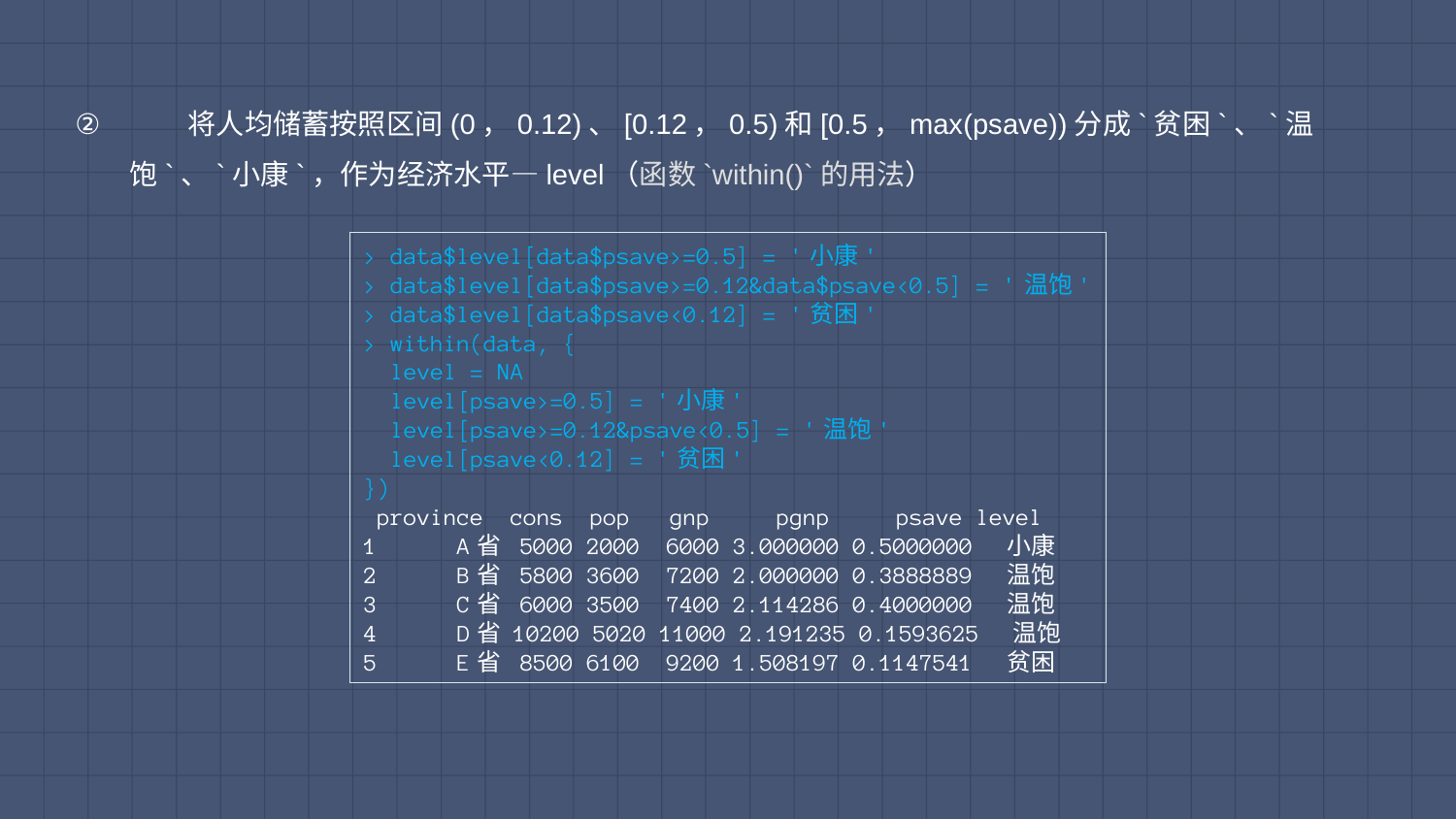

将人均储蓄按照区间(0，0.12)、[0.12，0.5)和[0.5，max(psave))分成`贫困`、`温饱`、`小康`，作为经济水平—level（函数`within()`的用法）
> data$level[data$psave>=0.5] = '小康'
> data$level[data$psave>=0.12&data$psave<0.5] = '温饱'
> data$level[data$psave<0.12] = '贫困'
> within(data, {
  level = NA
  level[psave>=0.5] = '小康'
  level[psave>=0.12&psave<0.5] = '温饱'
  level[psave<0.12] = '贫困'
})
 province  cons  pop   gnp     pgnp     psave level
1      A省  5000 2000  6000 3.000000 0.5000000  小康
2      B省  5800 3600  7200 2.000000 0.3888889  温饱
3      C省  6000 3500  7400 2.114286 0.4000000  温饱
4      D省 10200 5020 11000 2.191235 0.1593625  温饱
5      E省  8500 6100  9200 1.508197 0.1147541  贫困